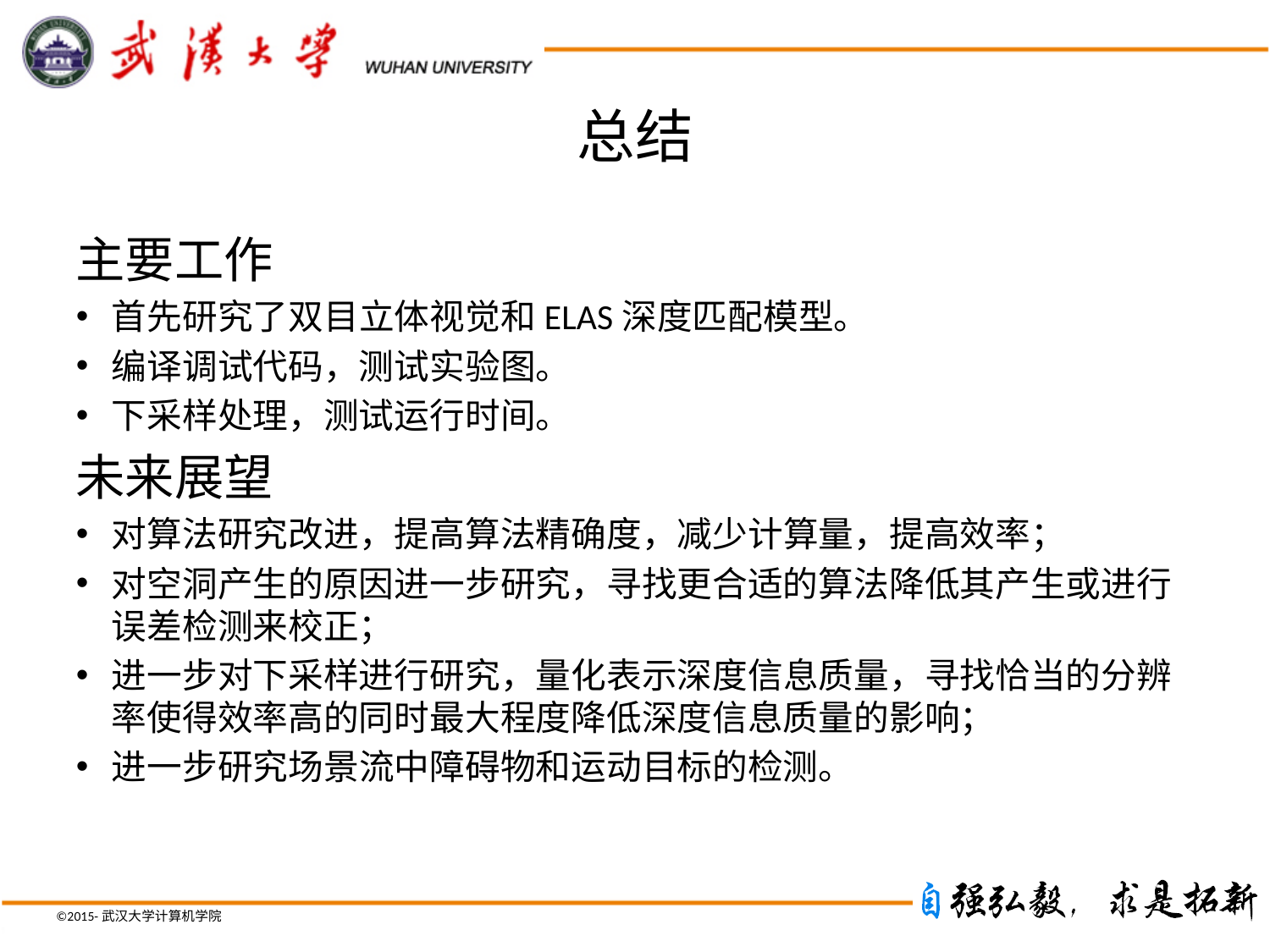

# 总结
主要工作
首先研究了双目立体视觉和ELAS深度匹配模型。
编译调试代码，测试实验图。
下采样处理，测试运行时间。
未来展望
对算法研究改进，提高算法精确度，减少计算量，提高效率；
对空洞产生的原因进一步研究，寻找更合适的算法降低其产生或进行误差检测来校正；
进一步对下采样进行研究，量化表示深度信息质量，寻找恰当的分辨率使得效率高的同时最大程度降低深度信息质量的影响；
进一步研究场景流中障碍物和运动目标的检测。